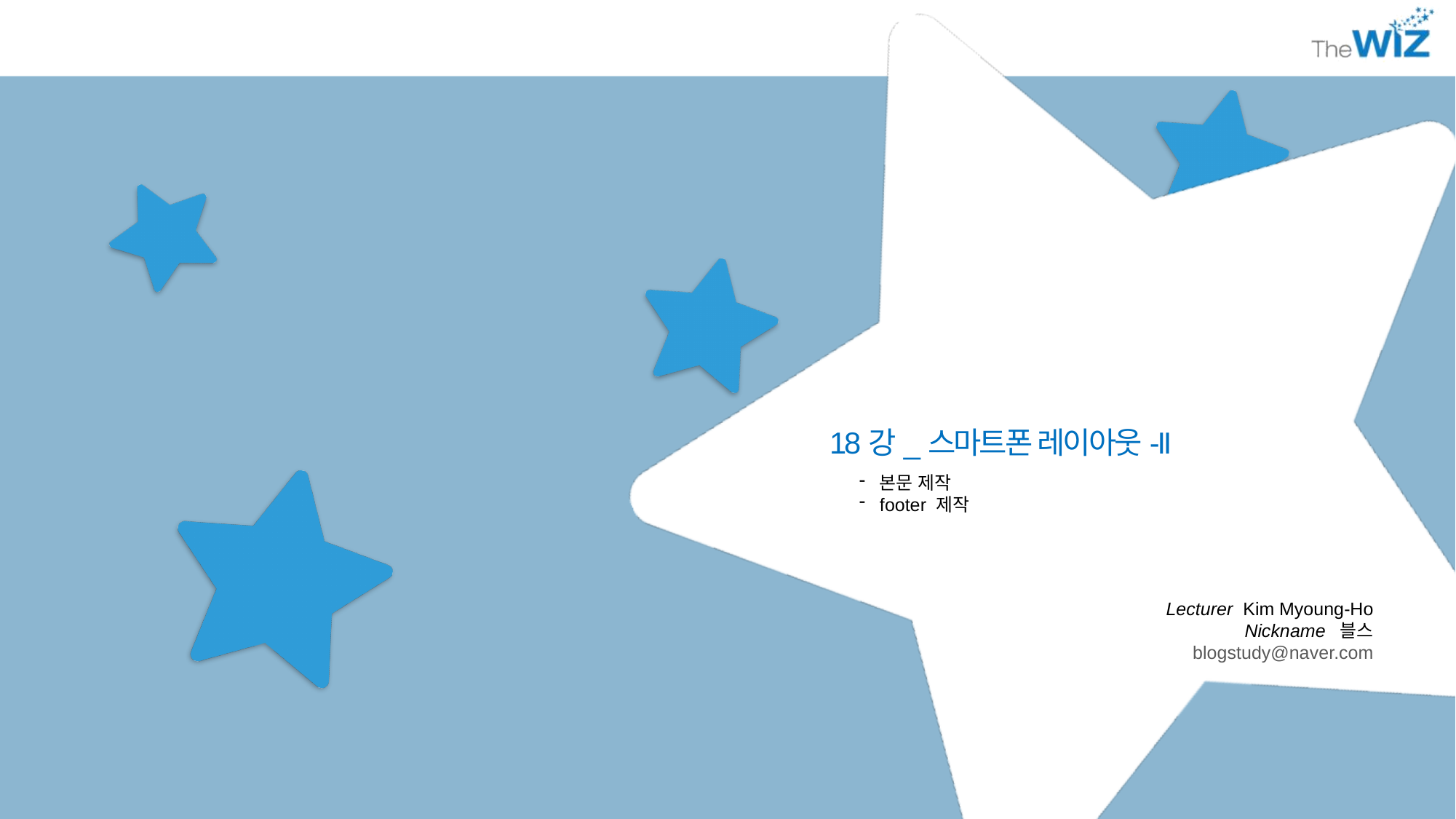

18강_스마트폰 레이아웃-II
본문 제작
footer 제작
Lecturer  Kim Myoung-Ho
Nickname  블스
blogstudy@naver.com